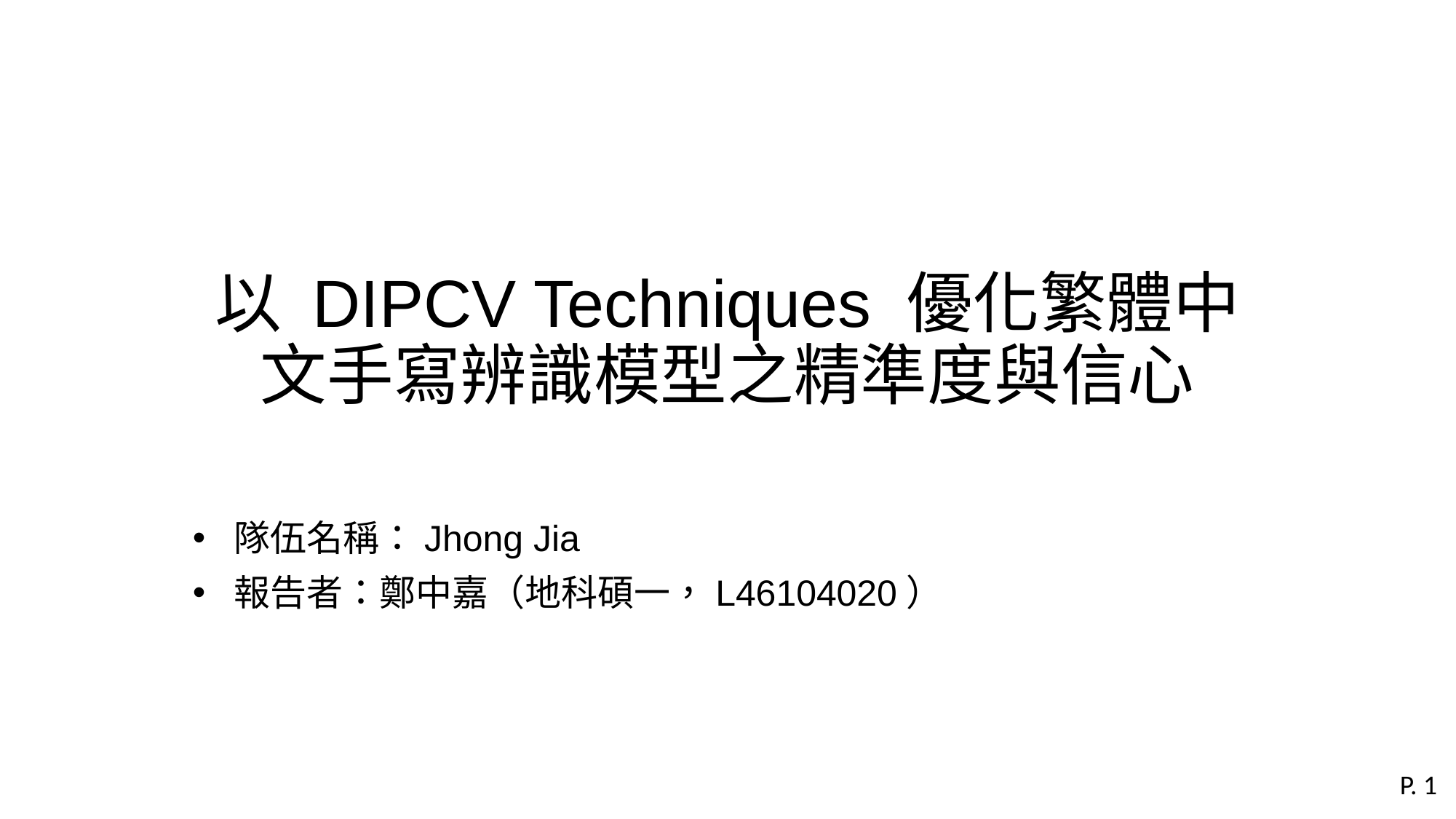

# 以 DIPCV Techniques 優化繁體中文手寫辨識模型之精準度與信心
隊伍名稱：Jhong Jia
報告者：鄭中嘉（地科碩一，L46104020）
P. 1